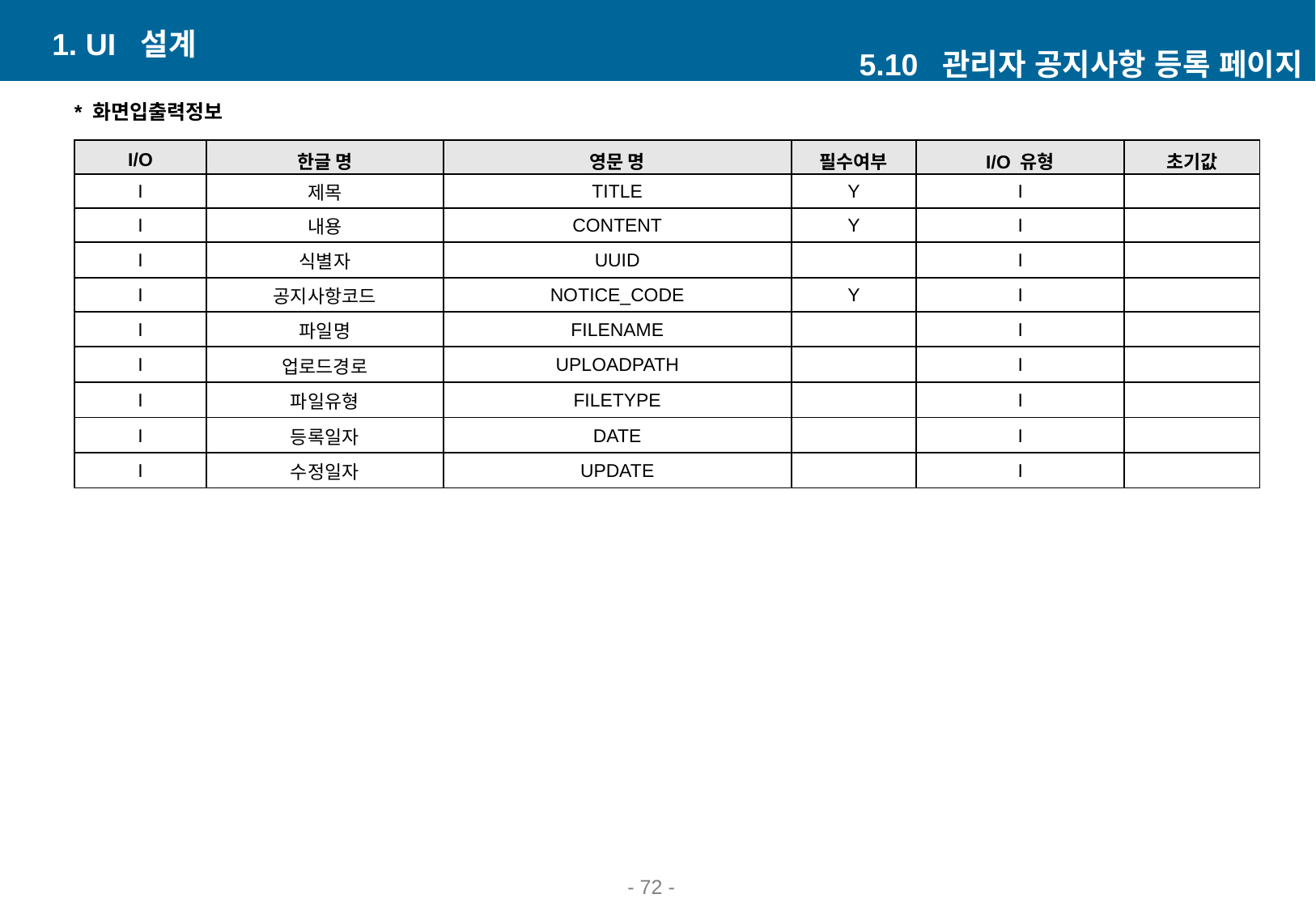

1. UI  설계
5.10  관리자 공지사항 등록 페이지
* 화면입출력정보
| I/O | 한글 명 | 영문 명 | 필수여부 | I/O 유형 | 초기값 |
| --- | --- | --- | --- | --- | --- |
| I | 제목 | TITLE | Y | I |  |
| I | 내용 | CONTENT | Y | I |  |
| I | 식별자 | UUID |  | I |  |
| I | 공지사항코드 | NOTICE\_CODE | Y | I |  |
| I | 파일명 | FILENAME |  | I |  |
| I | 업로드경로 | UPLOADPATH |  | I |  |
| I | 파일유형 | FILETYPE |  | I |  |
| I | 등록일자 | DATE |  | I |  |
| I | 수정일자 | UPDATE |  | I |  |
- 72 -